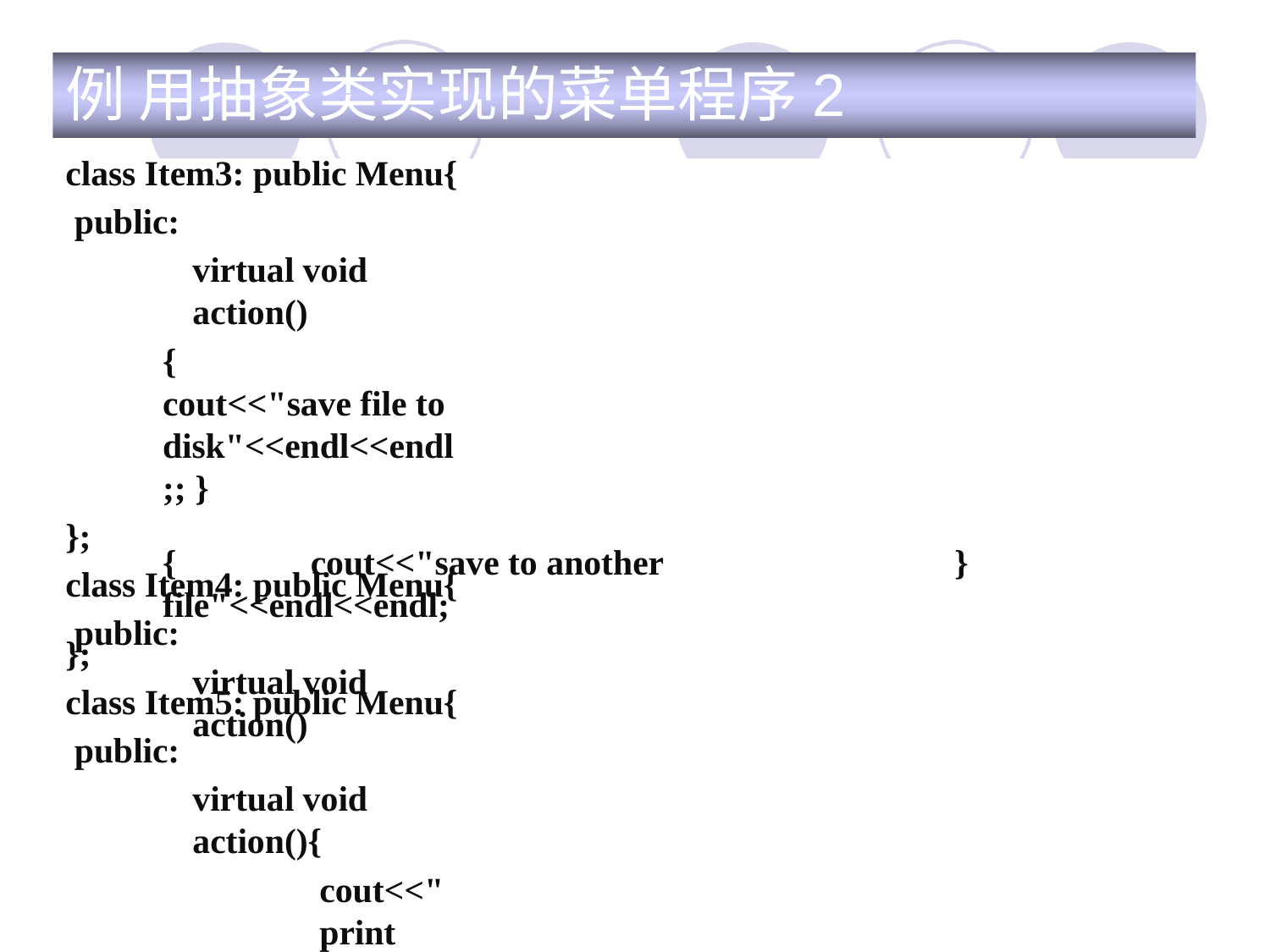

# 例 用抽象类实现的菜单程序2
class Item3: public Menu{  public:
virtual void action()
{	cout<<"save file to disk"<<endl<<endl;; }
};
class Item4: public Menu{  public:
virtual void action()

{	cout<<"save to another file"<<endl<<endl;
};
class Item5: public Menu{  public:
virtual void action(){
cout<<"print file"<<endl<<endl; }
};
}